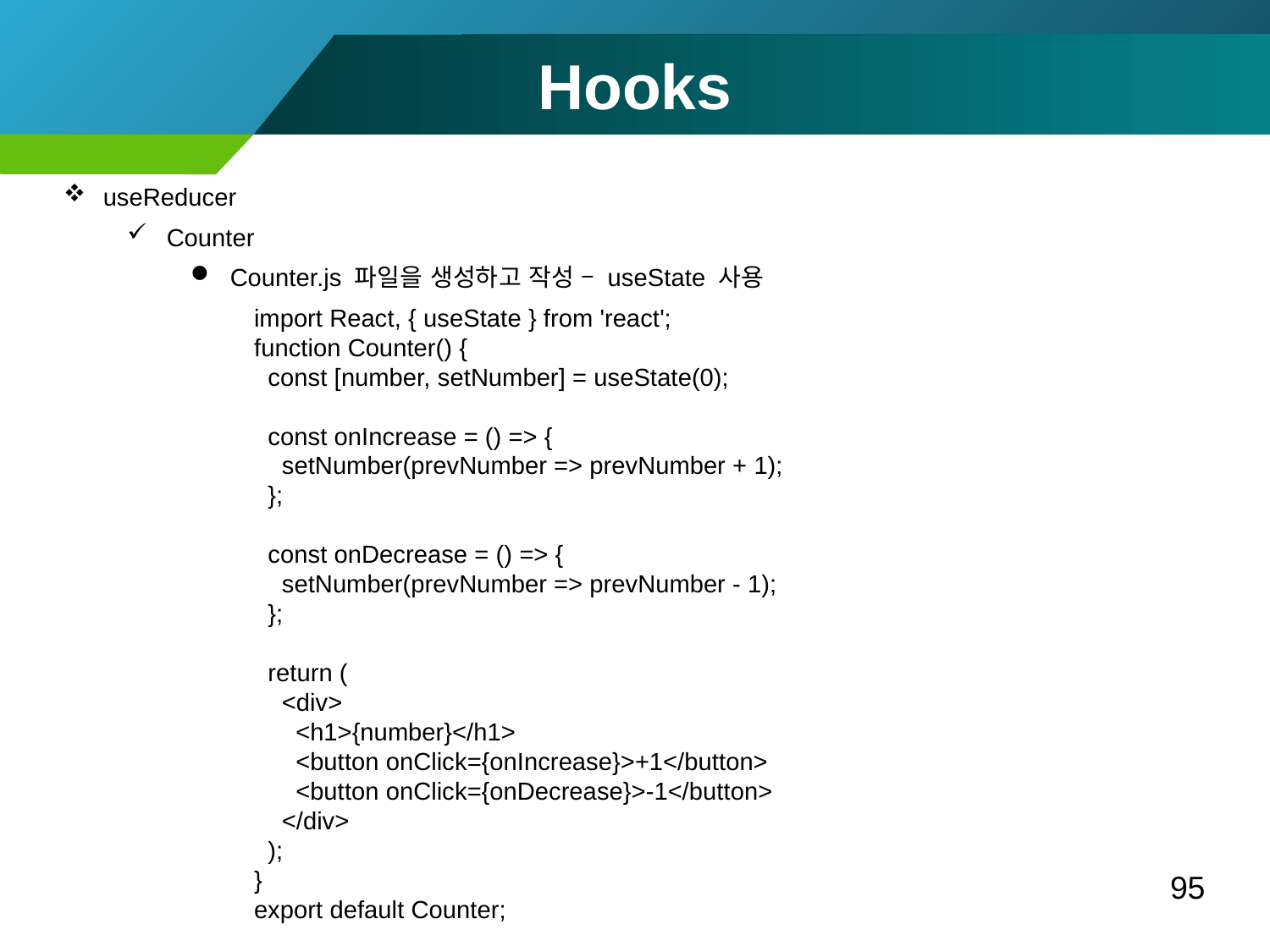

Hooks
useReducer
Counter
Counter.js 파일을 생성하고 작성 – useState 사용
import React, { useState } from 'react';
function Counter() {
  const [number, setNumber] = useState(0);

  const onIncrease = () => {
    setNumber(prevNumber => prevNumber + 1);
  };

  const onDecrease = () => {
    setNumber(prevNumber => prevNumber - 1);
  };

  return (
    <div>
      <h1>{number}</h1>
      <button onClick={onIncrease}>+1</button>
      <button onClick={onDecrease}>-1</button>
    </div>
  );
}
export default Counter;

95